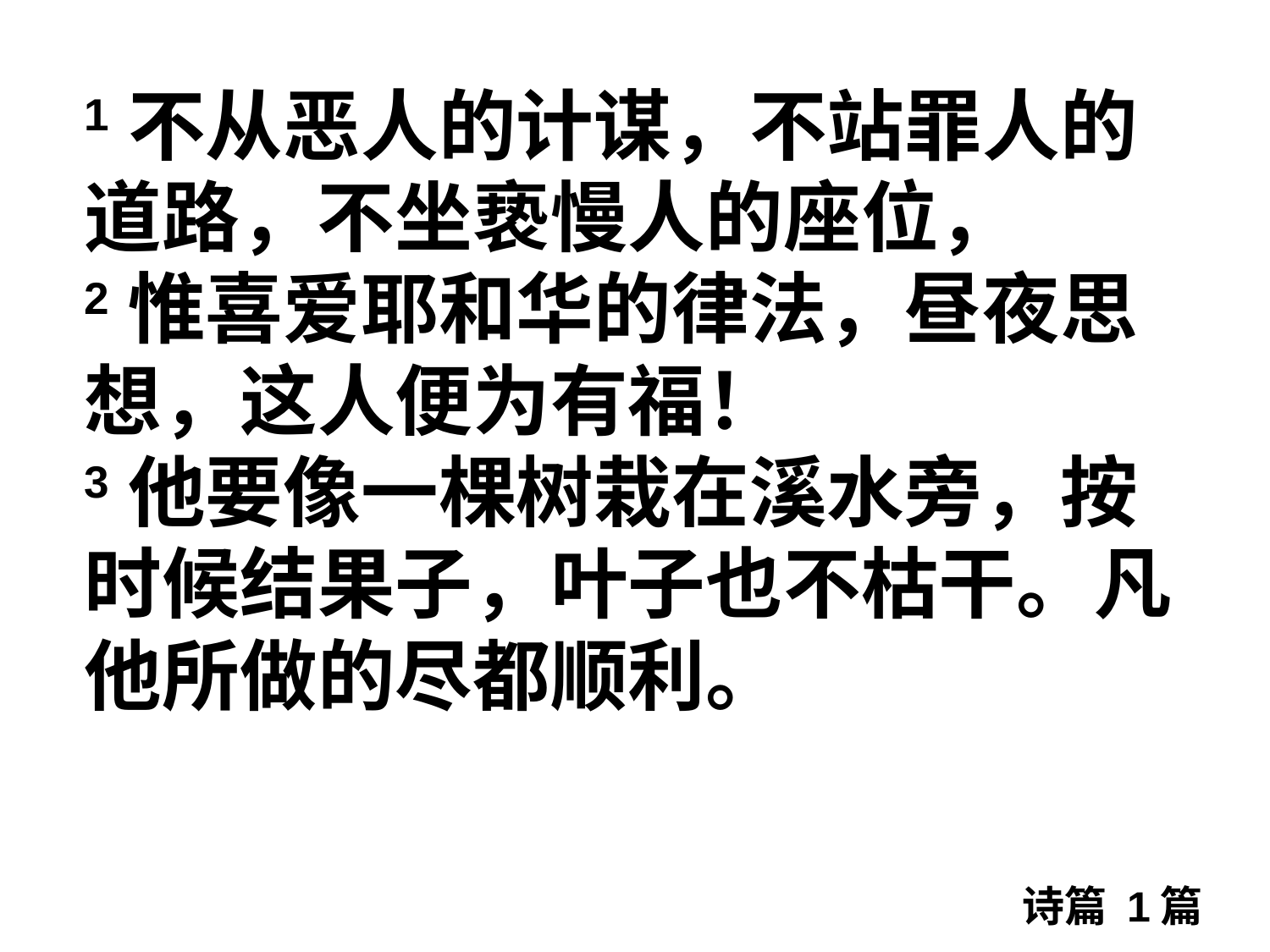

1不从恶人的计谋，不站罪人的道路，不坐亵慢人的座位，
2惟喜爱耶和华的律法，昼夜思想，这人便为有福！
3他要像一棵树栽在溪水旁，按时候结果子，叶子也不枯干。凡他所做的尽都顺利。
诗篇 1篇